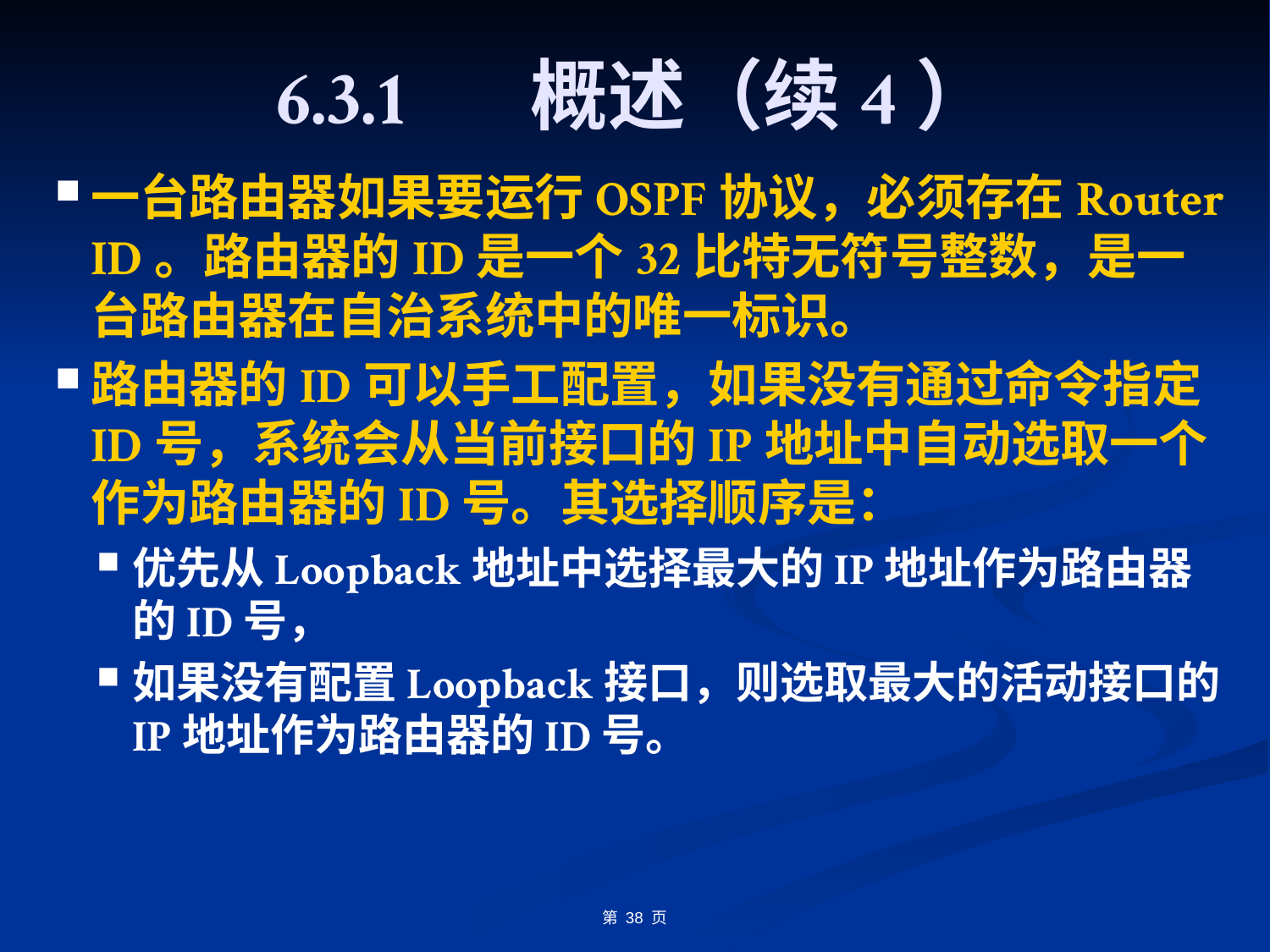

# 6.3.1	概述（续4）
一台路由器如果要运行OSPF协议，必须存在Router ID。路由器的ID是一个32比特无符号整数，是一台路由器在自治系统中的唯一标识。
路由器的ID可以手工配置，如果没有通过命令指定ID号，系统会从当前接口的IP地址中自动选取一个作为路由器的ID号。其选择顺序是：
优先从Loopback地址中选择最大的IP地址作为路由器的ID号，
如果没有配置Loopback接口，则选取最大的活动接口的IP地址作为路由器的ID号。
第 38 页